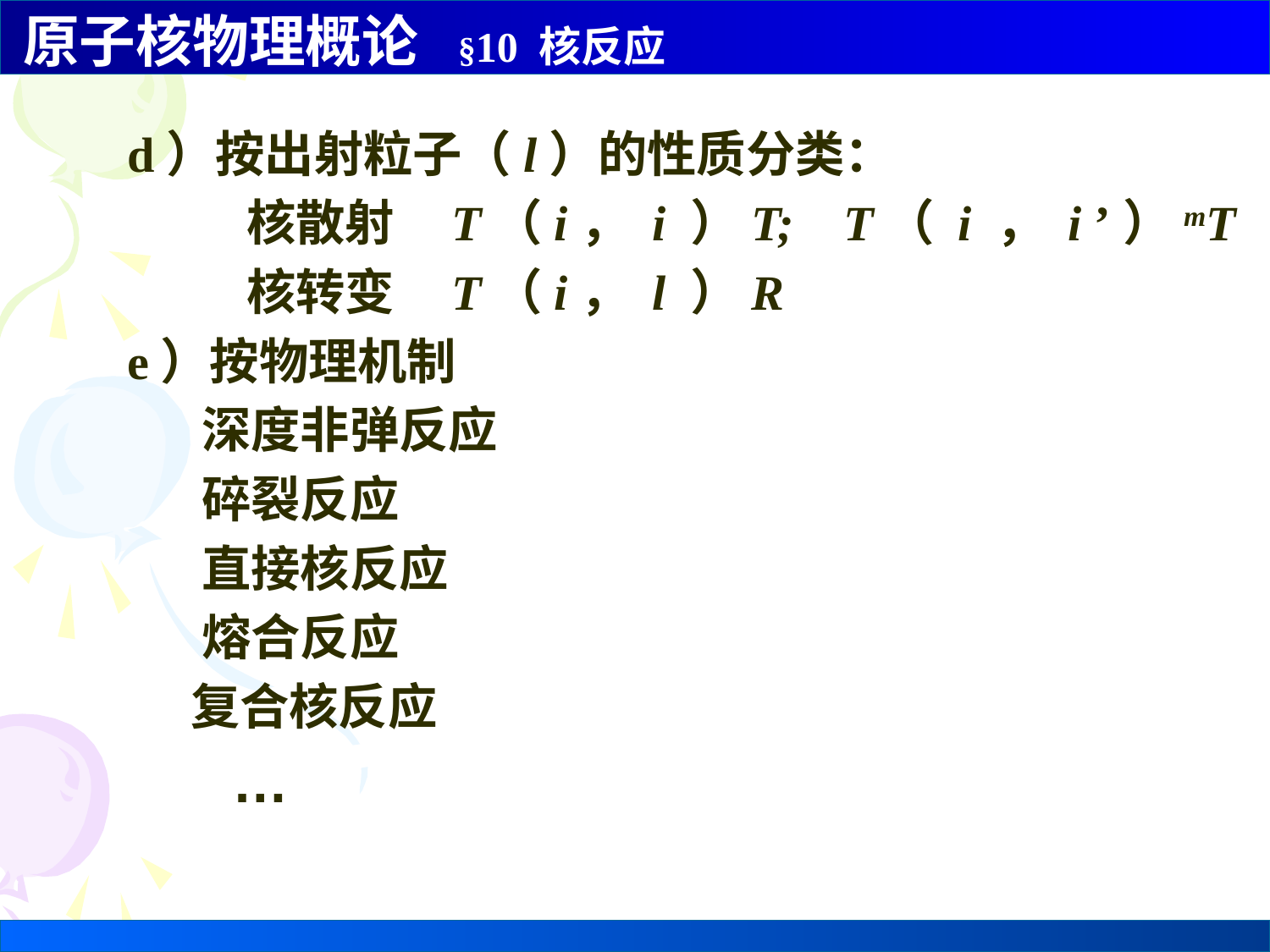

d）按出射粒子（l）的性质分类：
              核散射    T（i， i ）T;    T（ i ， i ’）mT
              核转变    T（i， l ）R
    e）按物理机制
          深度非弹反应
          碎裂反应
          直接核反应
          熔合反应
         复合核反应
         …